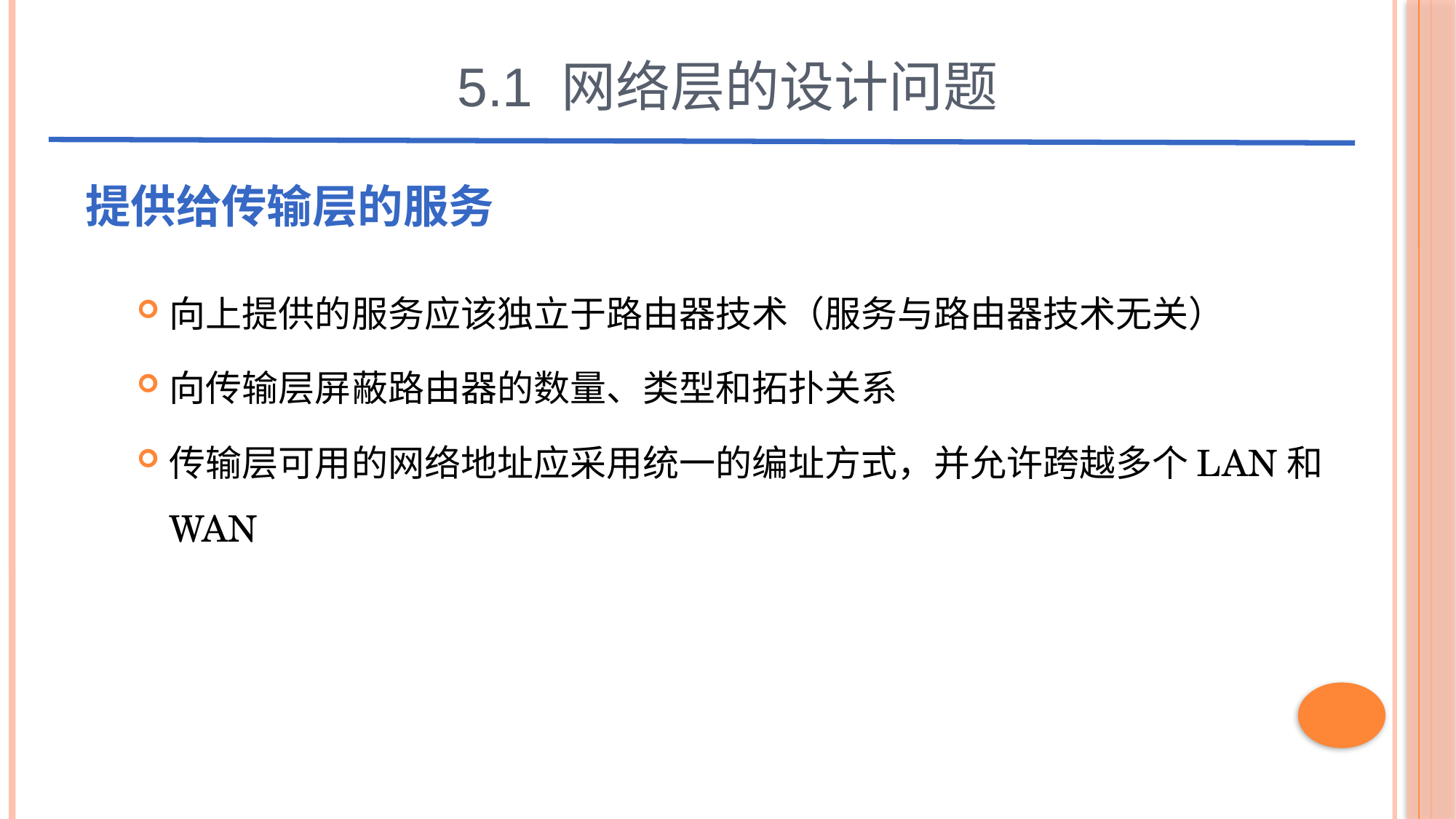

5.1 网络层的设计问题
提供给传输层的服务
向上提供的服务应该独立于路由器技术（服务与路由器技术无关）
向传输层屏蔽路由器的数量、类型和拓扑关系
传输层可用的网络地址应采用统一的编址方式，并允许跨越多个LAN和WAN